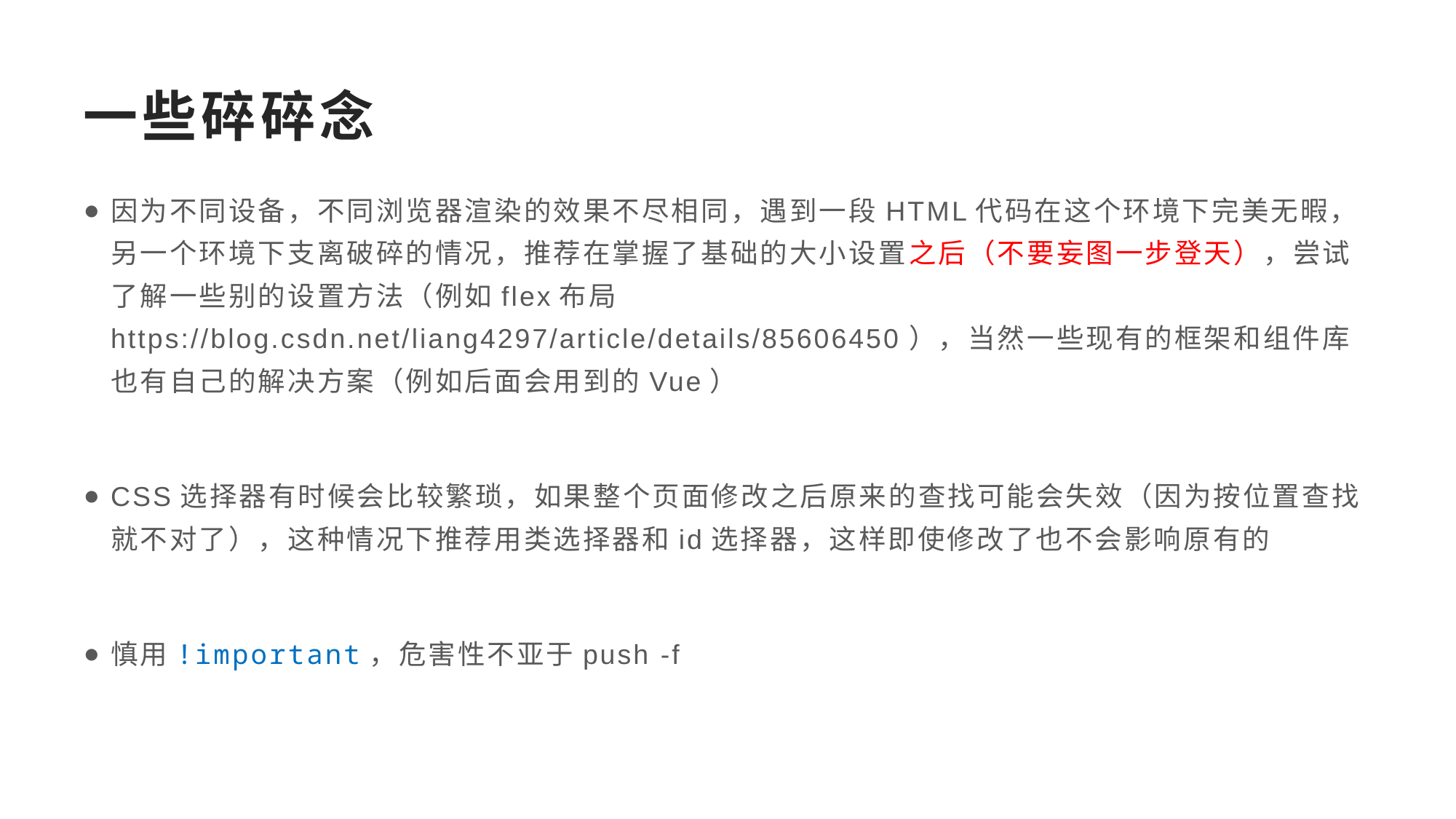

# 一些碎碎念
因为不同设备，不同浏览器渲染的效果不尽相同，遇到一段HTML代码在这个环境下完美无暇，另一个环境下支离破碎的情况，推荐在掌握了基础的大小设置之后（不要妄图一步登天），尝试了解一些别的设置方法（例如flex布局 https://blog.csdn.net/liang4297/article/details/85606450），当然一些现有的框架和组件库也有自己的解决方案（例如后面会用到的Vue）

CSS选择器有时候会比较繁琐，如果整个页面修改之后原来的查找可能会失效（因为按位置查找就不对了），这种情况下推荐用类选择器和id选择器，这样即使修改了也不会影响原有的

慎用!important，危害性不亚于push -f